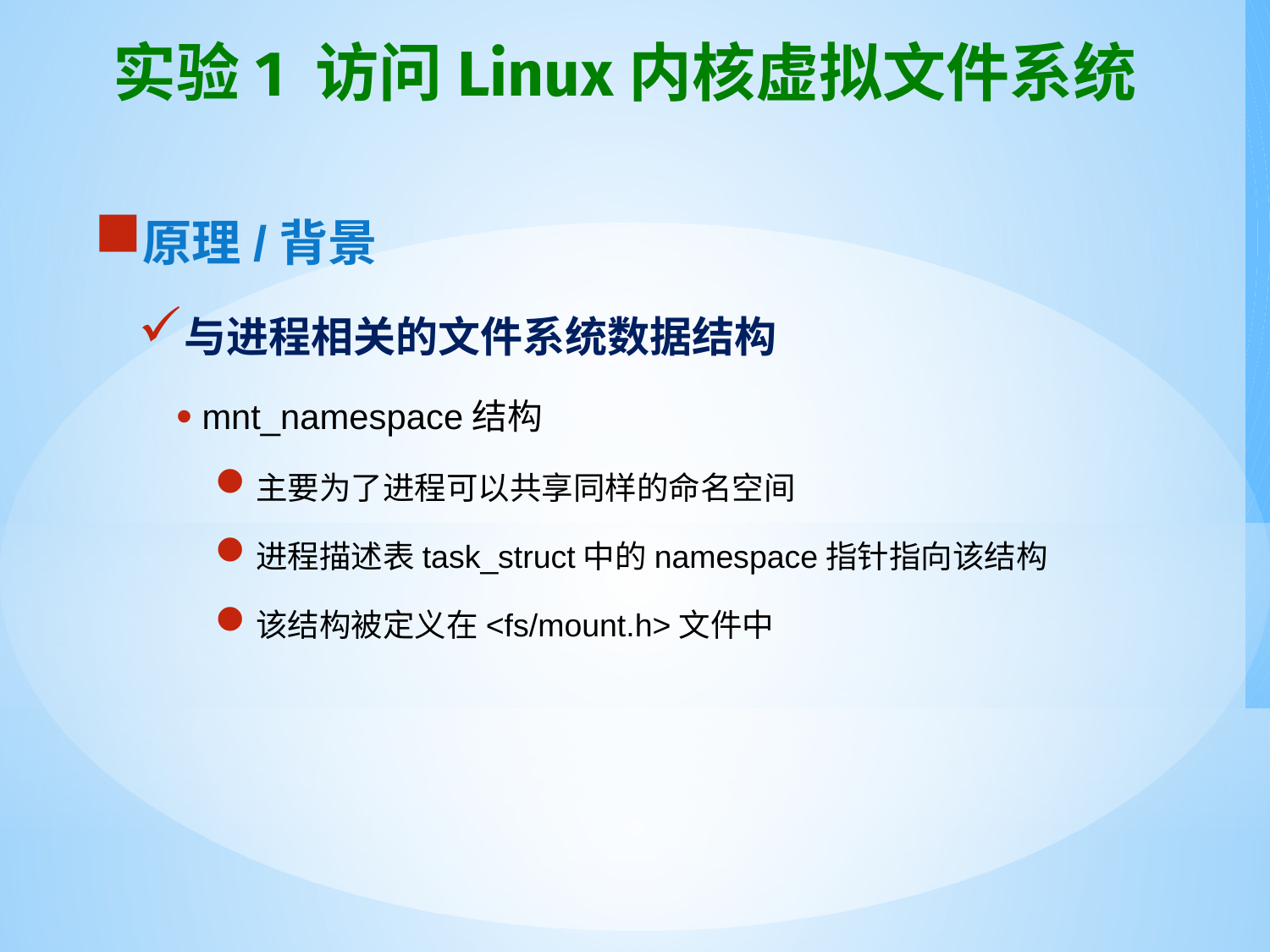

# 实验1 访问Linux内核虚拟文件系统
原理/背景
与进程相关的文件系统数据结构
mnt_namespace结构
主要为了进程可以共享同样的命名空间
进程描述表task_struct中的namespace指针指向该结构
该结构被定义在<fs/mount.h>文件中